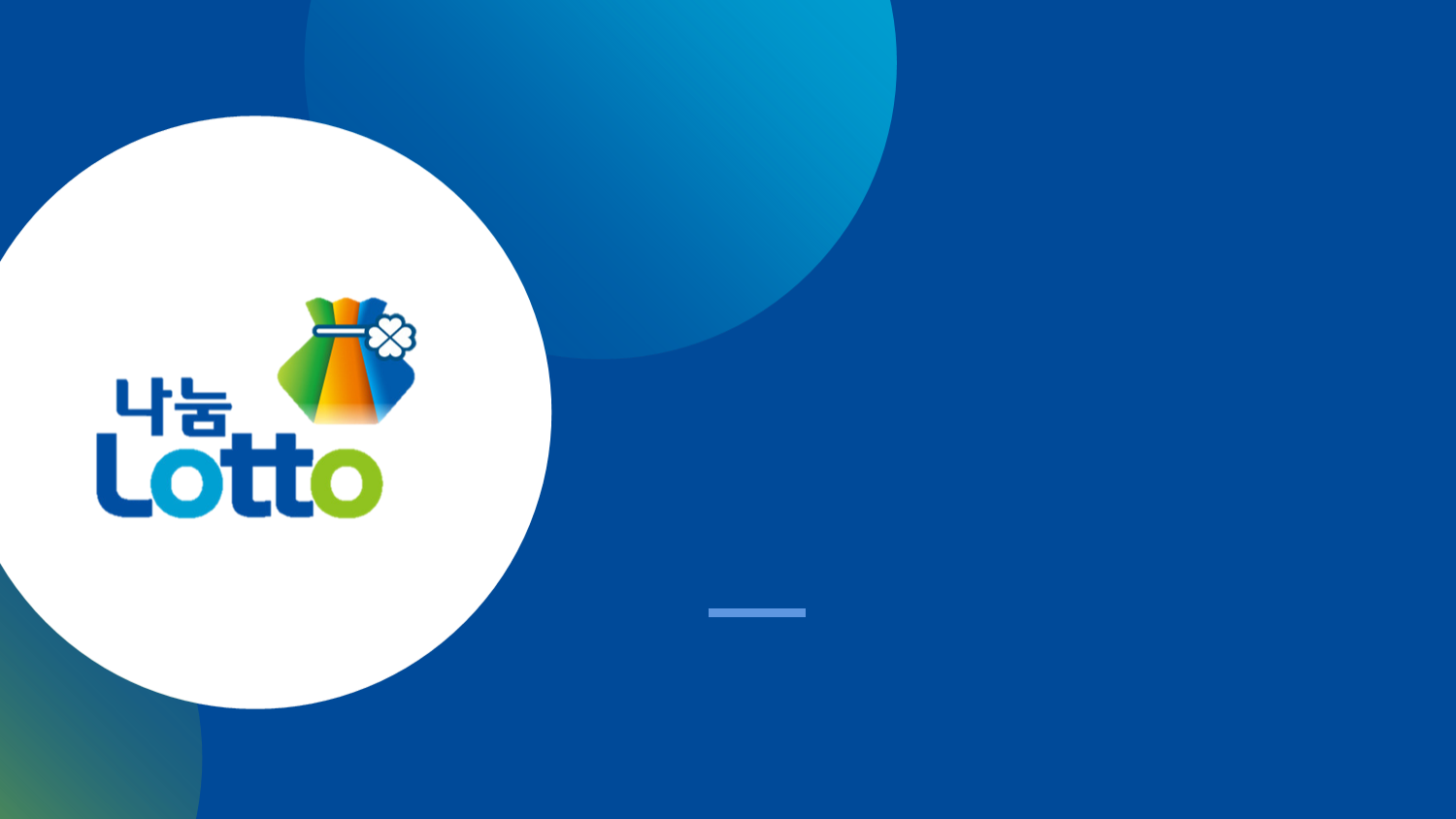

당첨확률을 높인
로또번호 생성기
Team. SSUNPOWER XL